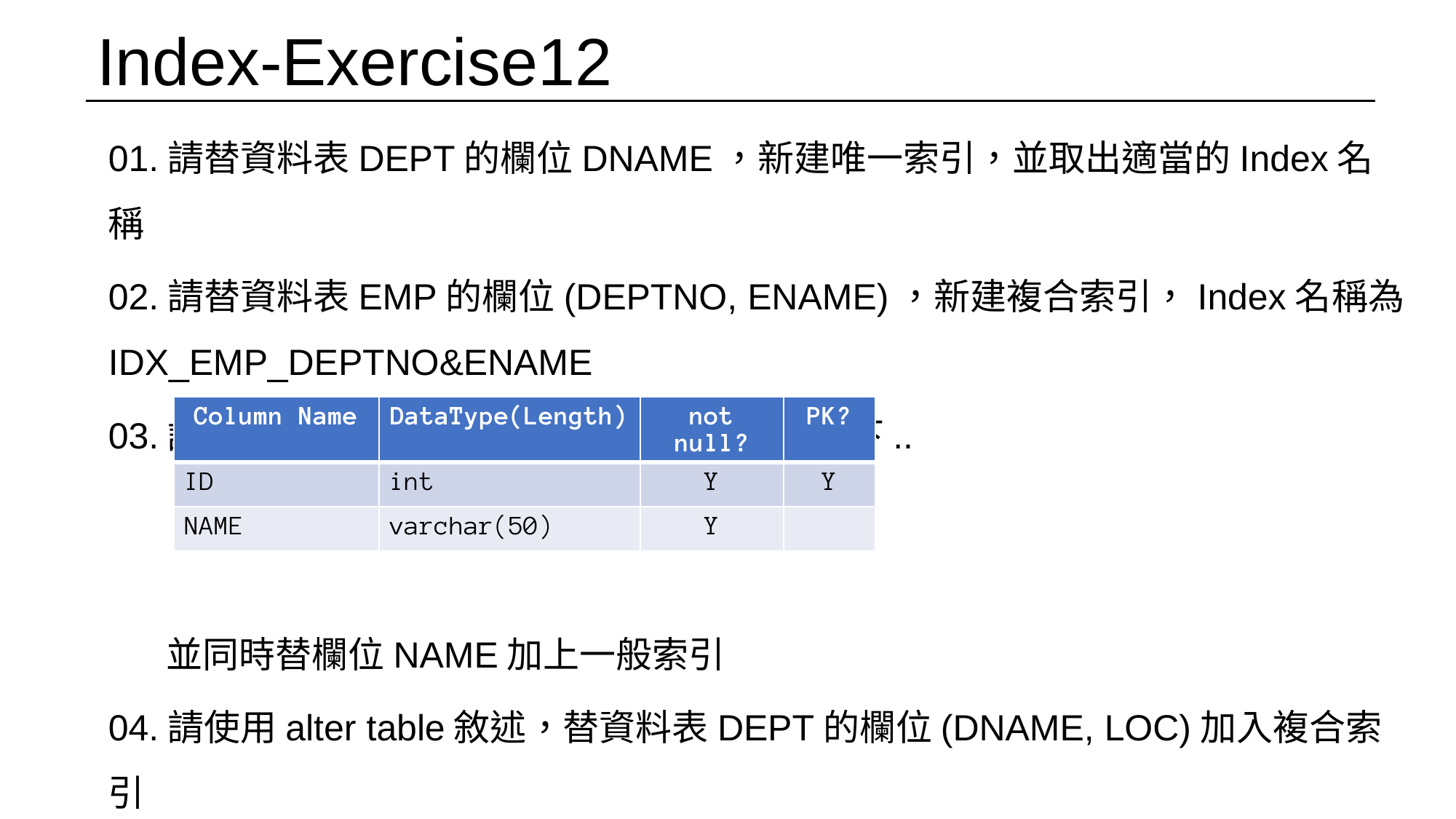

# Index-Exercise12
01.請替資料表DEPT的欄位DNAME，新建唯一索引，並取出適當的Index名稱
02.請替資料表EMP的欄位(DEPTNO, ENAME)，新建複合索引，Index名稱為IDX_EMP_DEPTNO&ENAME
03.請新建一個資料表PERSON，欄位描述如下..

      並同時替欄位NAME加上一般索引
04.請使用alter table敘述，替資料表DEPT的欄位(DNAME, LOC)加入複合索引
05.請移除第04題建立的索引
| Column Name | DataType(Length) | not null? | PK? |
| --- | --- | --- | --- |
| ID | int | Y | Y |
| NAME | varchar(50) | Y |  |